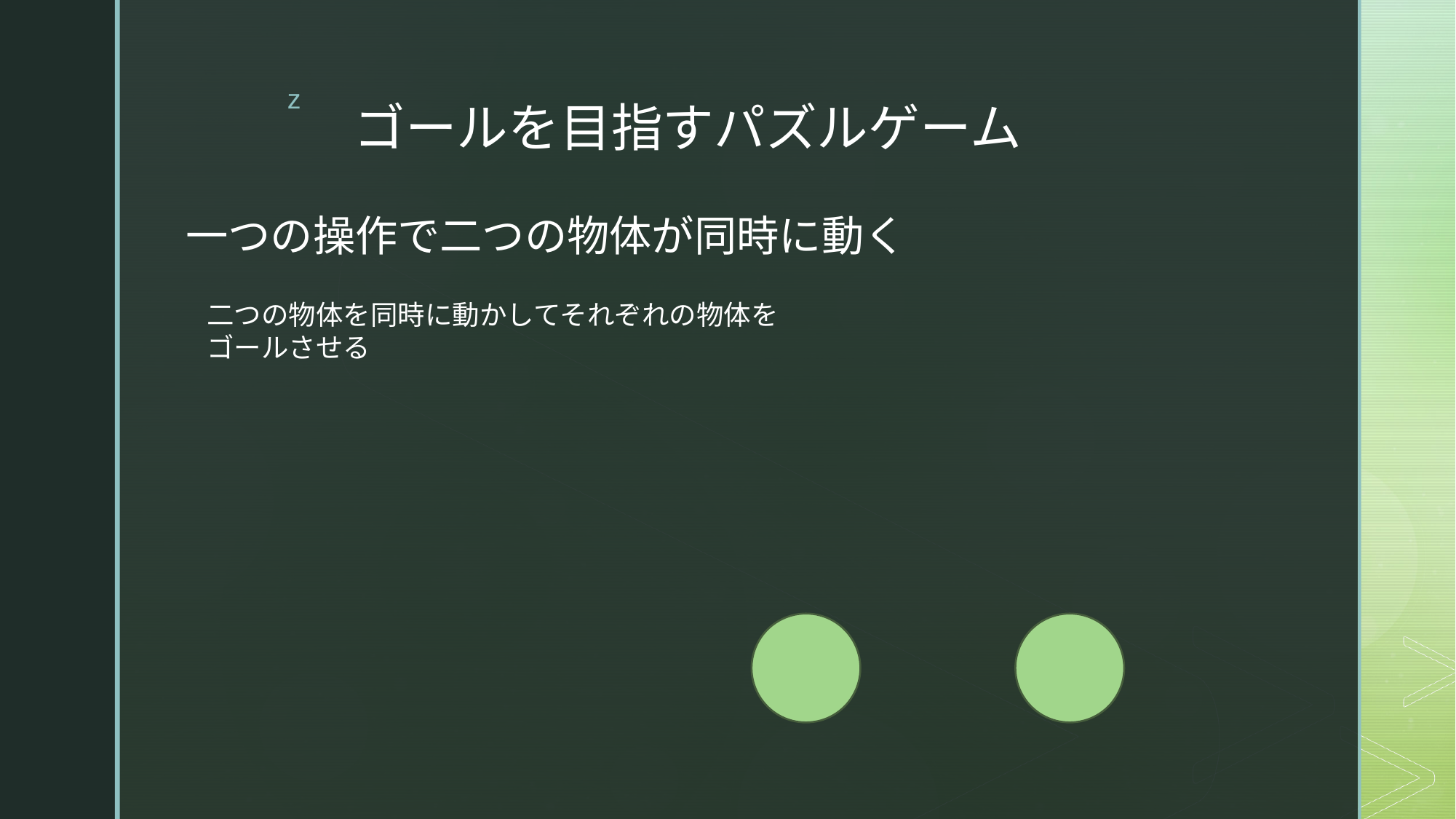

# ゴールを目指すパズルゲーム
一つの操作で二つの物体が同時に動く
二つの物体を同時に動かしてそれぞれの物体を
ゴールさせる